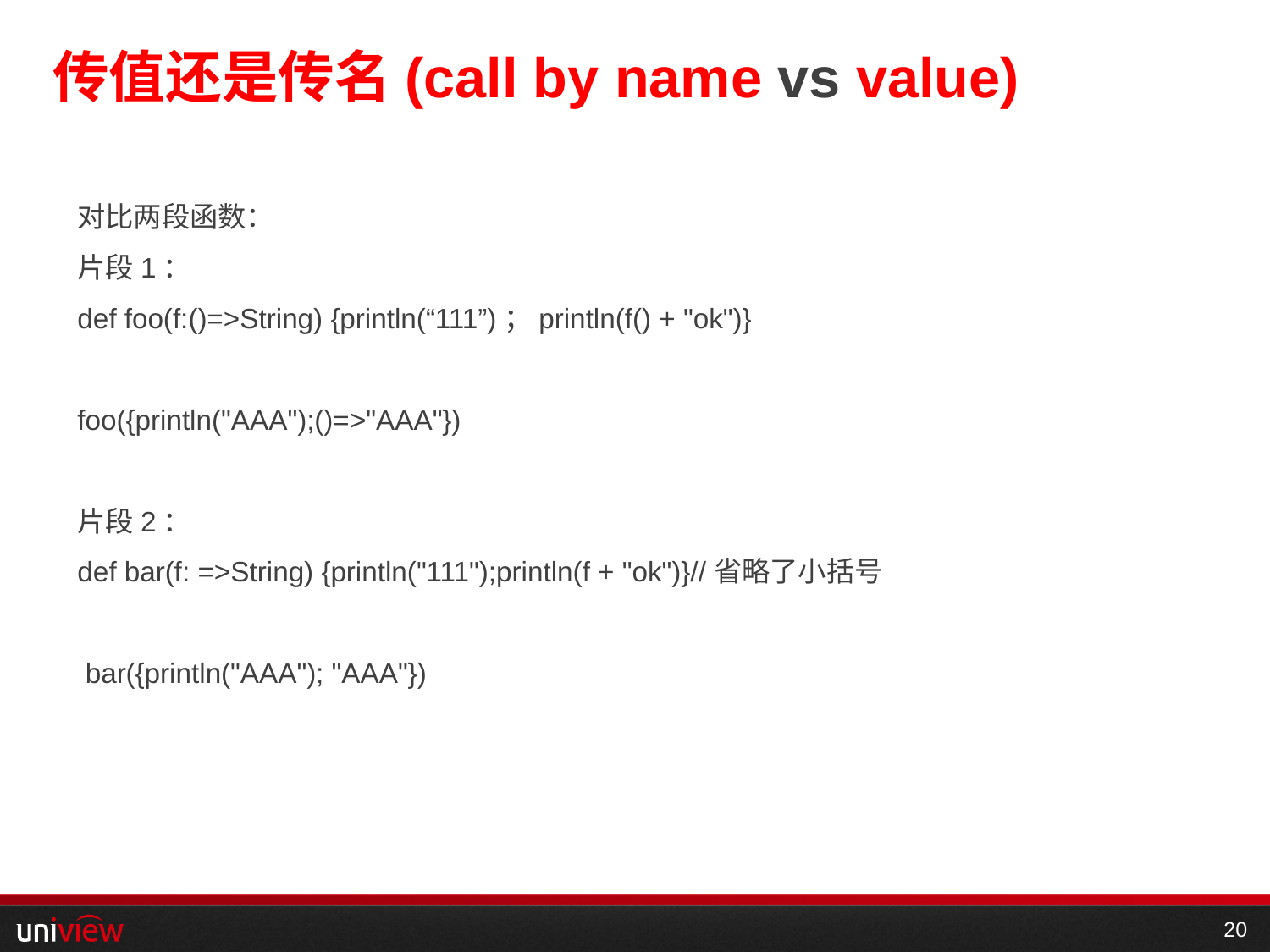

# 传值还是传名(call by name vs value)
对比两段函数：
片段1：
def foo(f:()=>String) {println(“111”)；println(f() + "ok")}

foo({println("AAA");()=>"AAA"})

片段2：
def bar(f: =>String) {println("111");println(f + "ok")}//省略了小括号

 bar({println("AAA"); "AAA"})